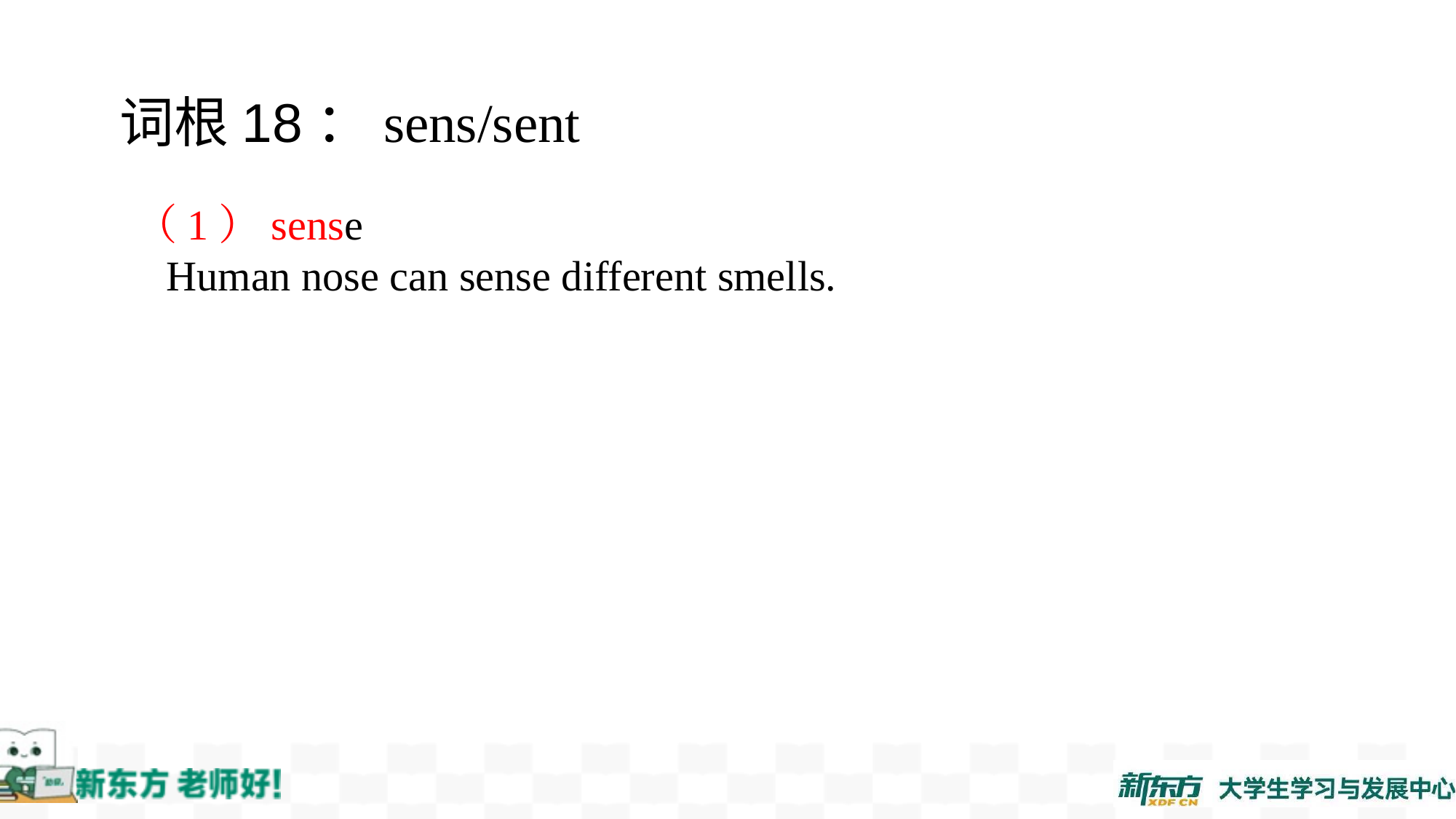

词根18：sens/sent
（1）sense
   Human nose can sense different smells.